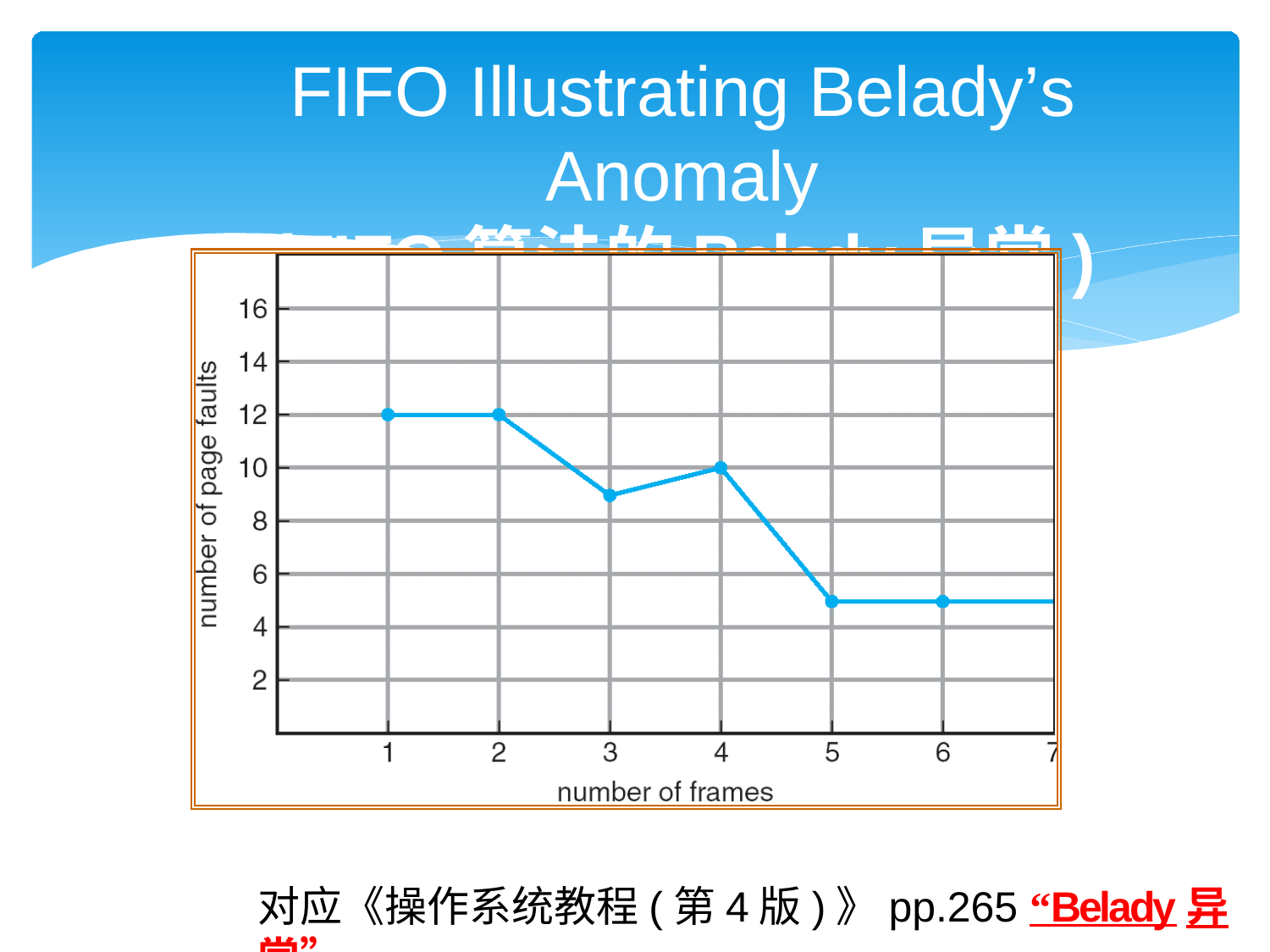

# FIFO Illustrating Belady’s Anomaly
(FIFO算法的Belady异常)

对应《操作系统教程(第4版)》pp.265 “Belady异常”